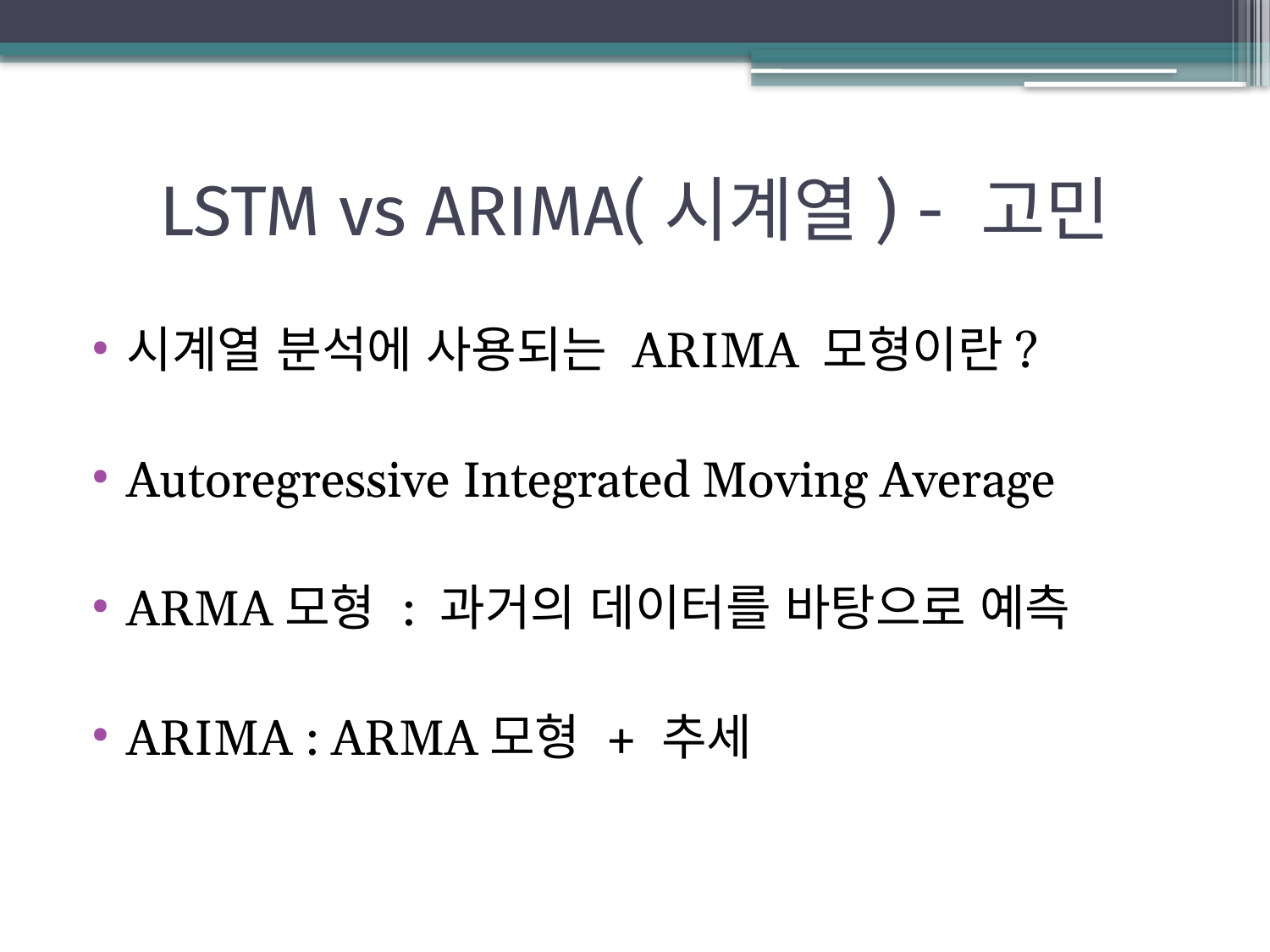

# LSTM vs ARIMA(시계열) - 고민
시계열 분석에 사용되는 ARIMA 모형이란?

Autoregressive Integrated Moving Average

ARMA모형 : 과거의 데이터를 바탕으로 예측

ARIMA : ARMA모형 + 추세